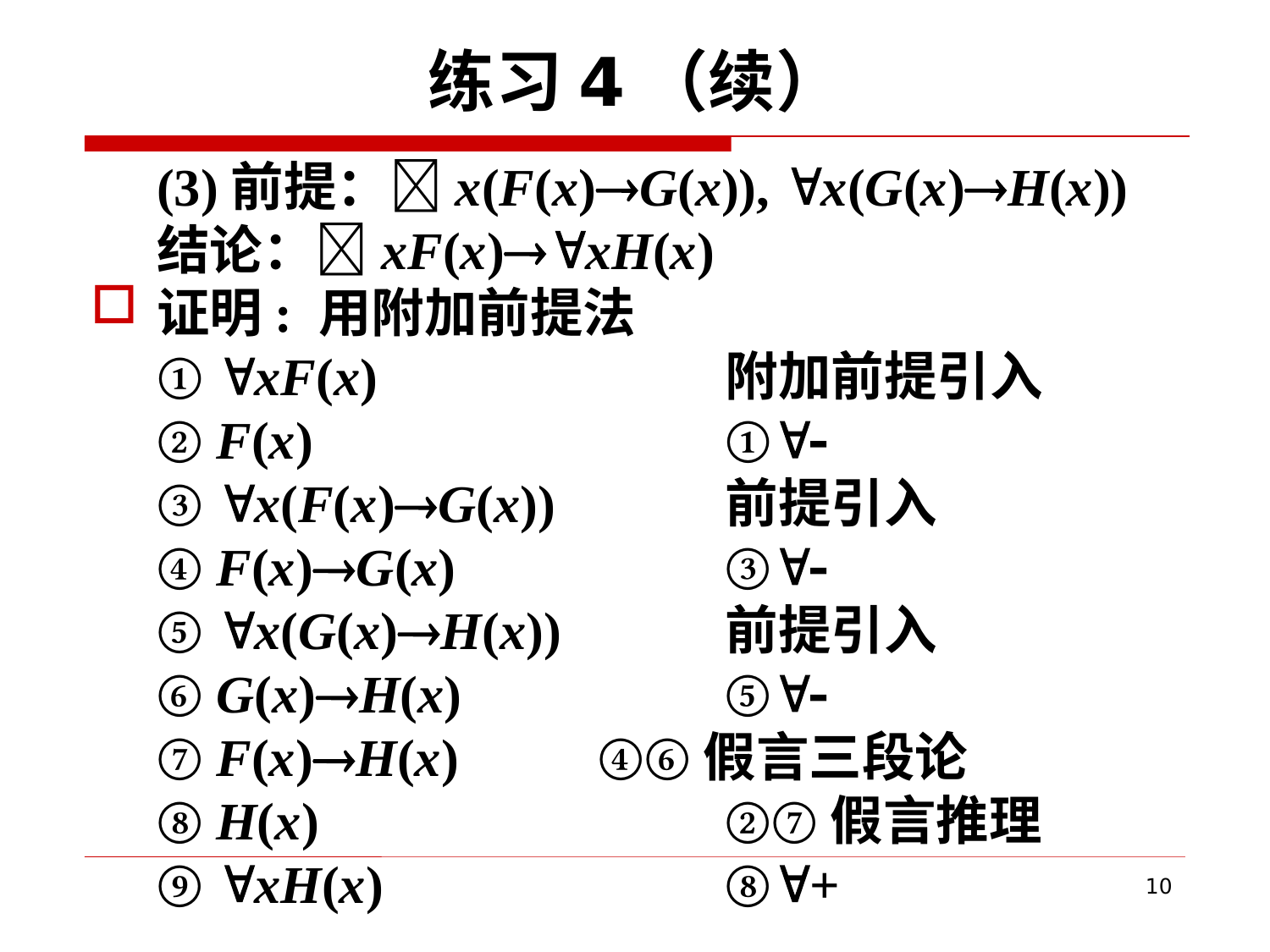

# 练习4（续）
(3)前提：∀x(F(x)→G(x)), ∀x(G(x)→H(x))
结论：∀xF(x)→∀xH(x)
证明: 用附加前提法
① ∀xF(x)			附加前提引入
② F(x)				①∀−
③ ∀x(F(x)→G(x))		前提引入
④ F(x)→G(x)			③∀−
⑤ ∀x(G(x)→H(x))		前提引入
⑥ G(x)→H(x) 		⑤∀−
⑦ F(x)→H(x)		④⑥假言三段论
⑧ H(x)				②⑦假言推理
⑨ ∀xH(x)			⑧∀+
10